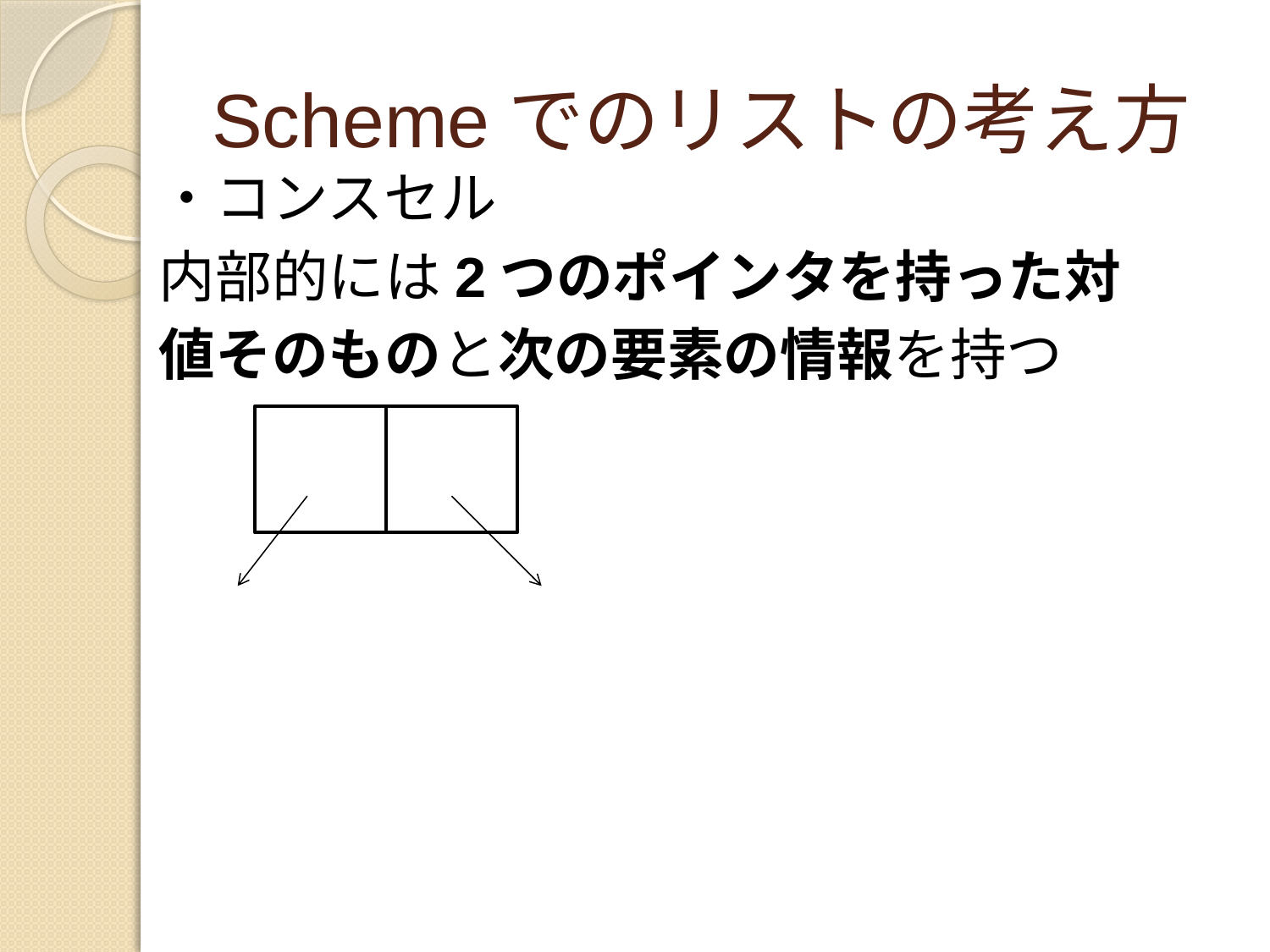

# Schemeでのリストの考え方
・コンスセル
内部的には2つのポインタを持った対
値そのものと次の要素の情報を持つ